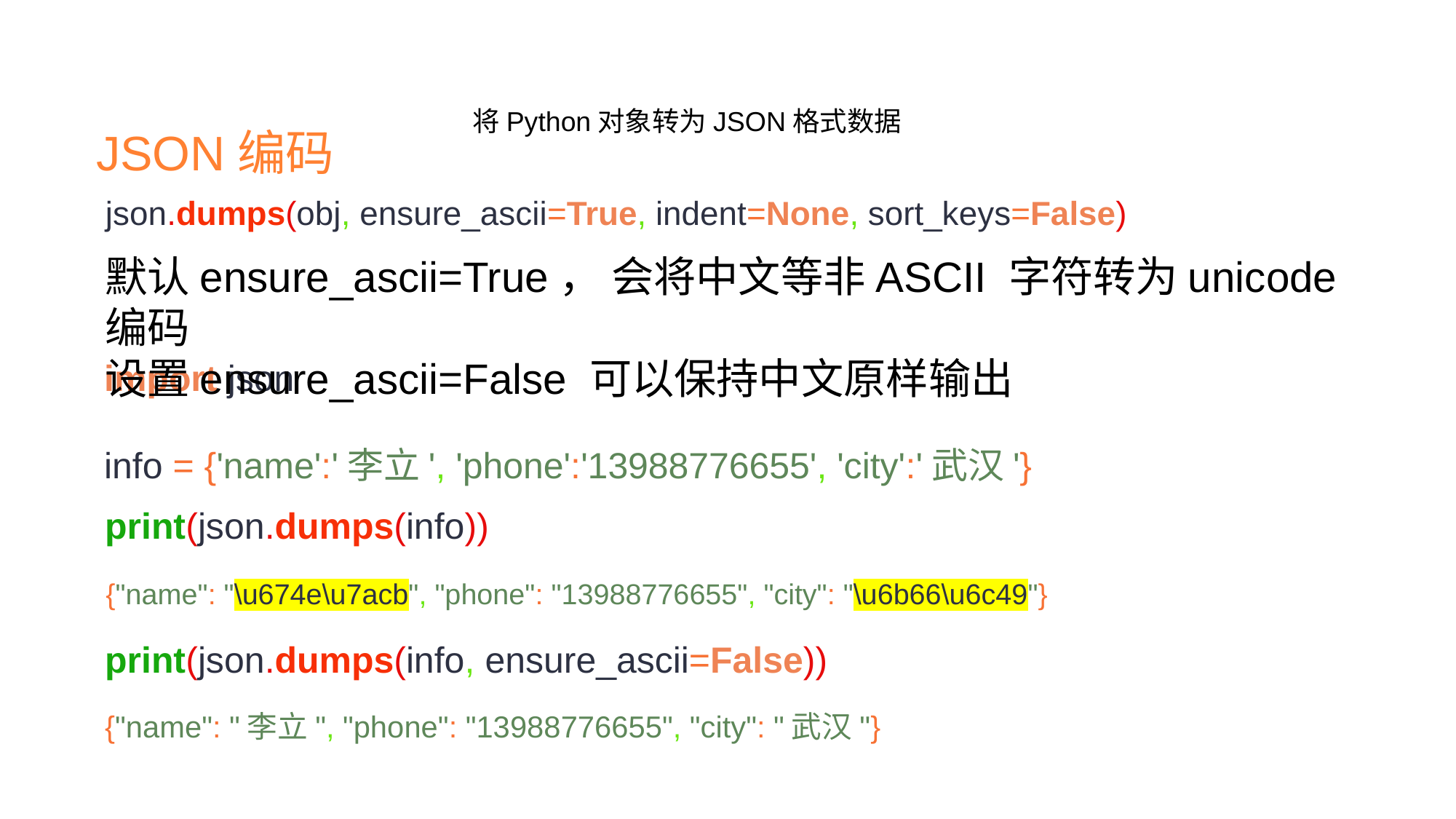

将Python对象转为JSON格式数据
JSON编码
json.dumps(obj, ensure_ascii=True, indent=None, sort_keys=False)
默认ensure_ascii=True， 会将中文等非ASCII 字符转为unicode 编码
设置ensure_ascii=False 可以保持中文原样输出
import json
info = {'name':'李立', 'phone':'13988776655', 'city':'武汉'}
print(json.dumps(info))
{"name": "\u674e\u7acb", "phone": "13988776655", "city": "\u6b66\u6c49"}
print(json.dumps(info, ensure_ascii=False))
{"name": "李立", "phone": "13988776655", "city": "武汉"}